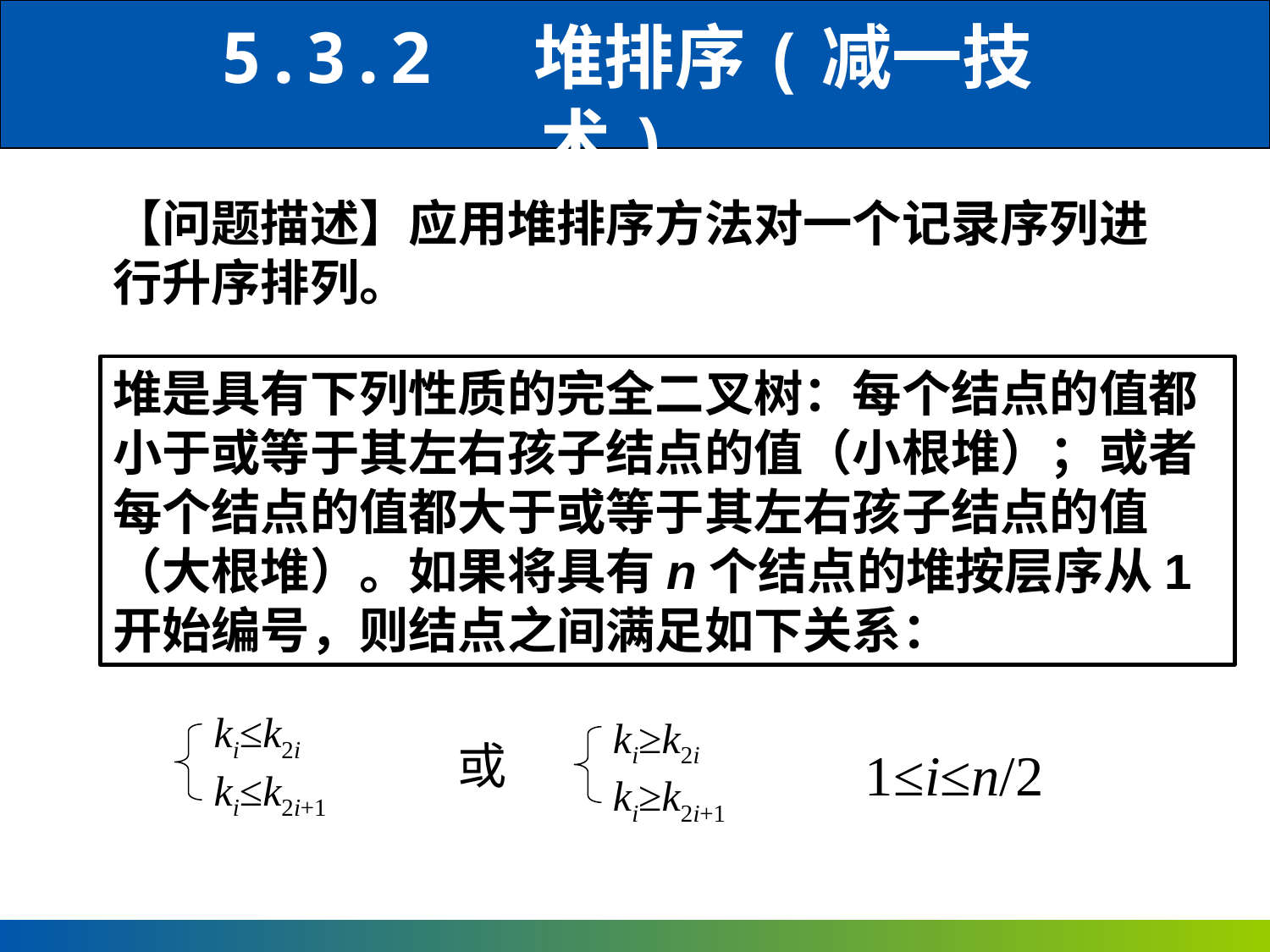

5.3.2  堆排序(减一技术)
【问题描述】应用堆排序方法对一个记录序列进行升序排列。
堆是具有下列性质的完全二叉树：每个结点的值都小于或等于其左右孩子结点的值（小根堆）；或者每个结点的值都大于或等于其左右孩子结点的值（大根堆）。如果将具有n个结点的堆按层序从1开始编号，则结点之间满足如下关系：
ki≤k2i
ki≤k2i+1
ki≥k2i
ki≥k2i+1

或
1≤i≤n/2